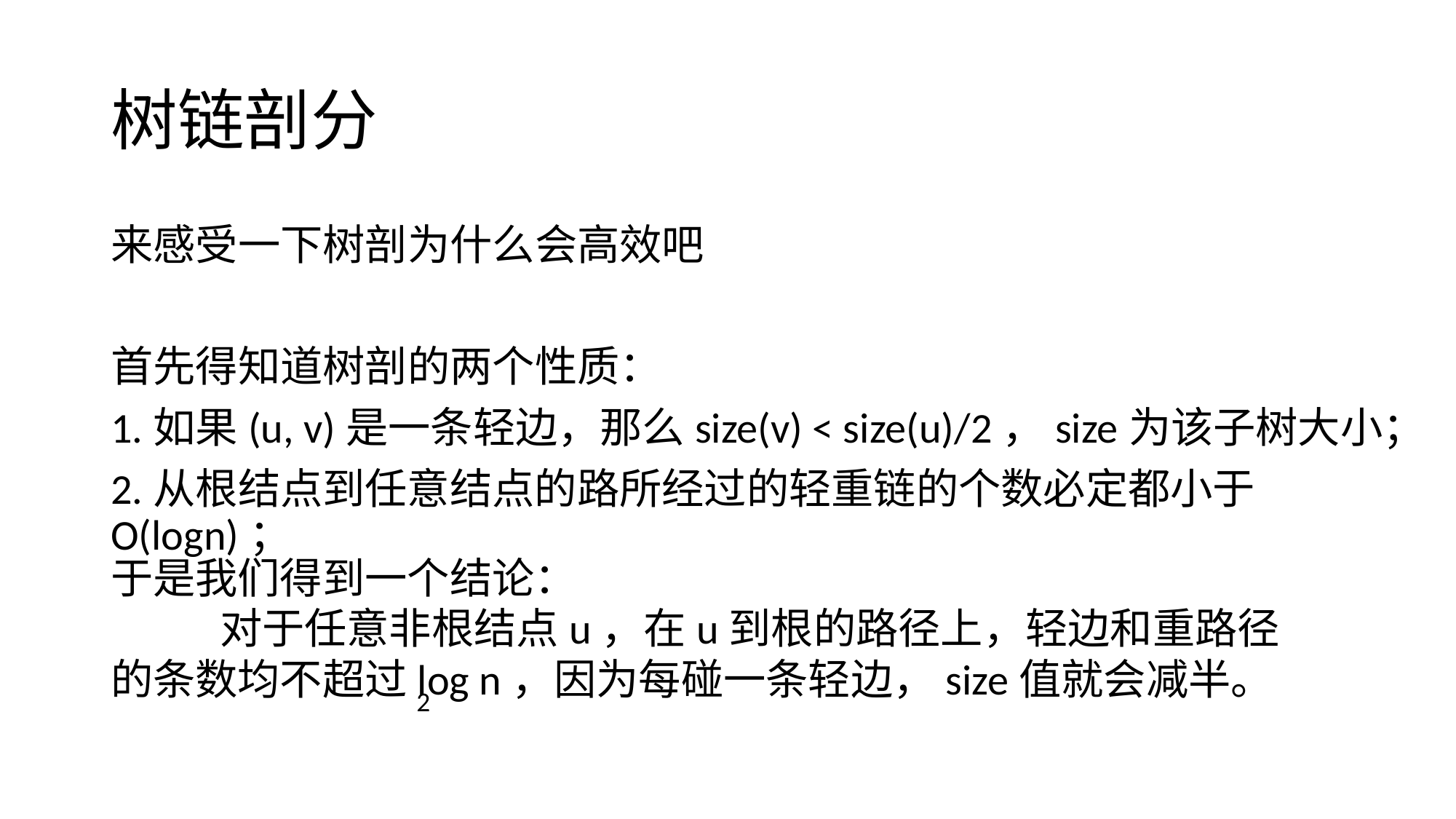

# 树链剖分
来感受一下树剖为什么会高效吧

首先得知道树剖的两个性质：
1.如果(u, v)是一条轻边，那么size(v) < size(u)/2，size为该子树大小；
2.从根结点到任意结点的路所经过的轻重链的个数必定都小于O(logn)；
于是我们得到一个结论：
	对于任意非根结点u，在u到根的路径上，轻边和重路径的条数均不超过log n，因为每碰一条轻边，size值就会减半。
2